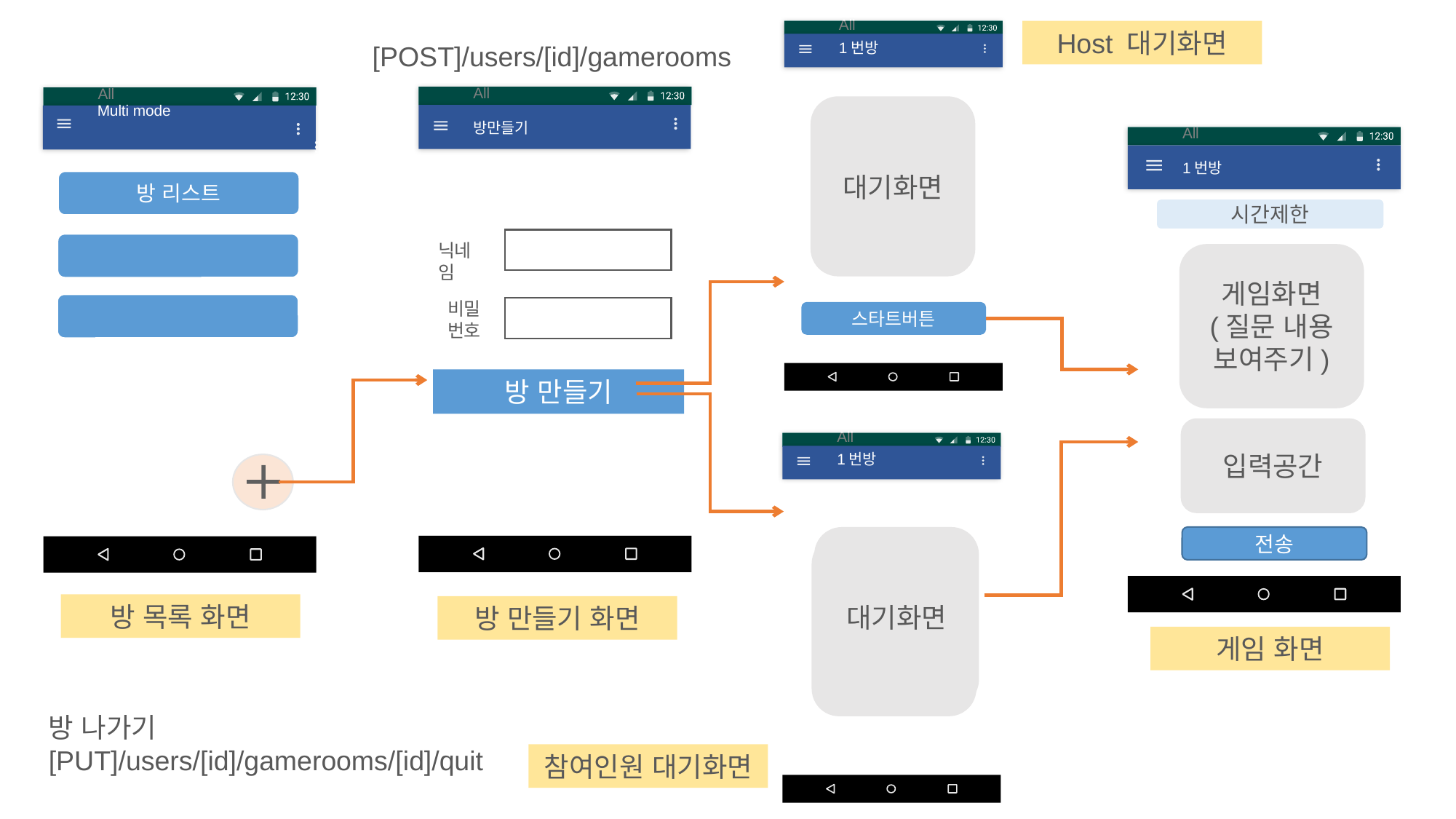

All

1번방

Host 대기화면
[POST]/users/[id]/gamerooms
All

All

Multi mode

방 리스트

대기화면
방만들기

All

1번방

시간제한

닉네임
게임화면
(질문 내용
보여주기)
비밀
번호

스타트버튼
방 만들기
입력공간
All

1번방

대기화면
전송
대기화면
방 목록 화면
방 만들기 화면
게임 화면
방 나가기
[PUT]/users/[id]/gamerooms/[id]/quit
참여인원 대기화면